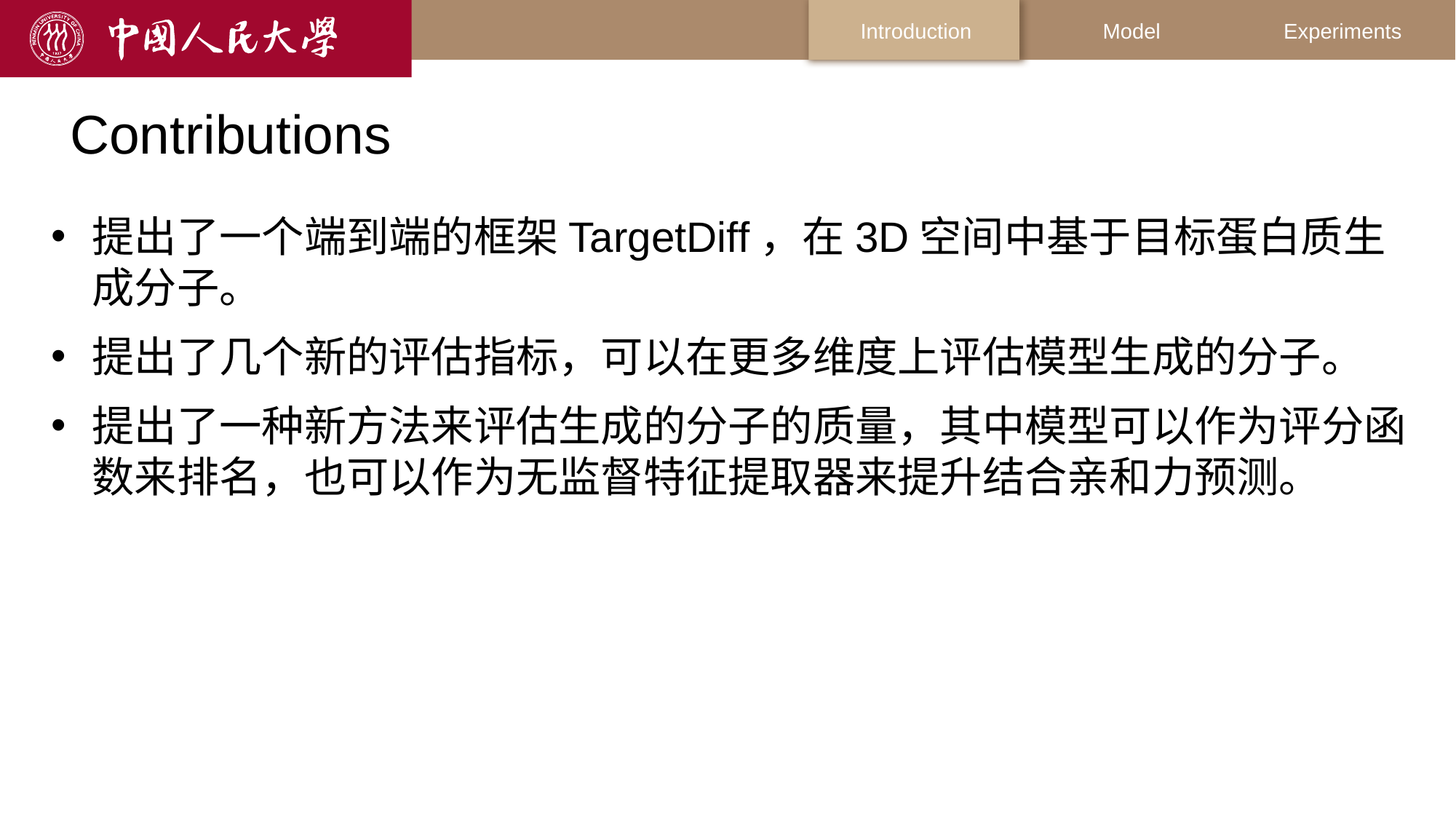

Introduction
Model
Experiments

Contributions
提出了一个端到端的框架TargetDiff，在3D空间中基于目标蛋白质生成分子。
提出了几个新的评估指标，可以在更多维度上评估模型生成的分子。
提出了一种新方法来评估生成的分子的质量，其中模型可以作为评分函数来排名，也可以作为无监督特征提取器来提升结合亲和力预测。